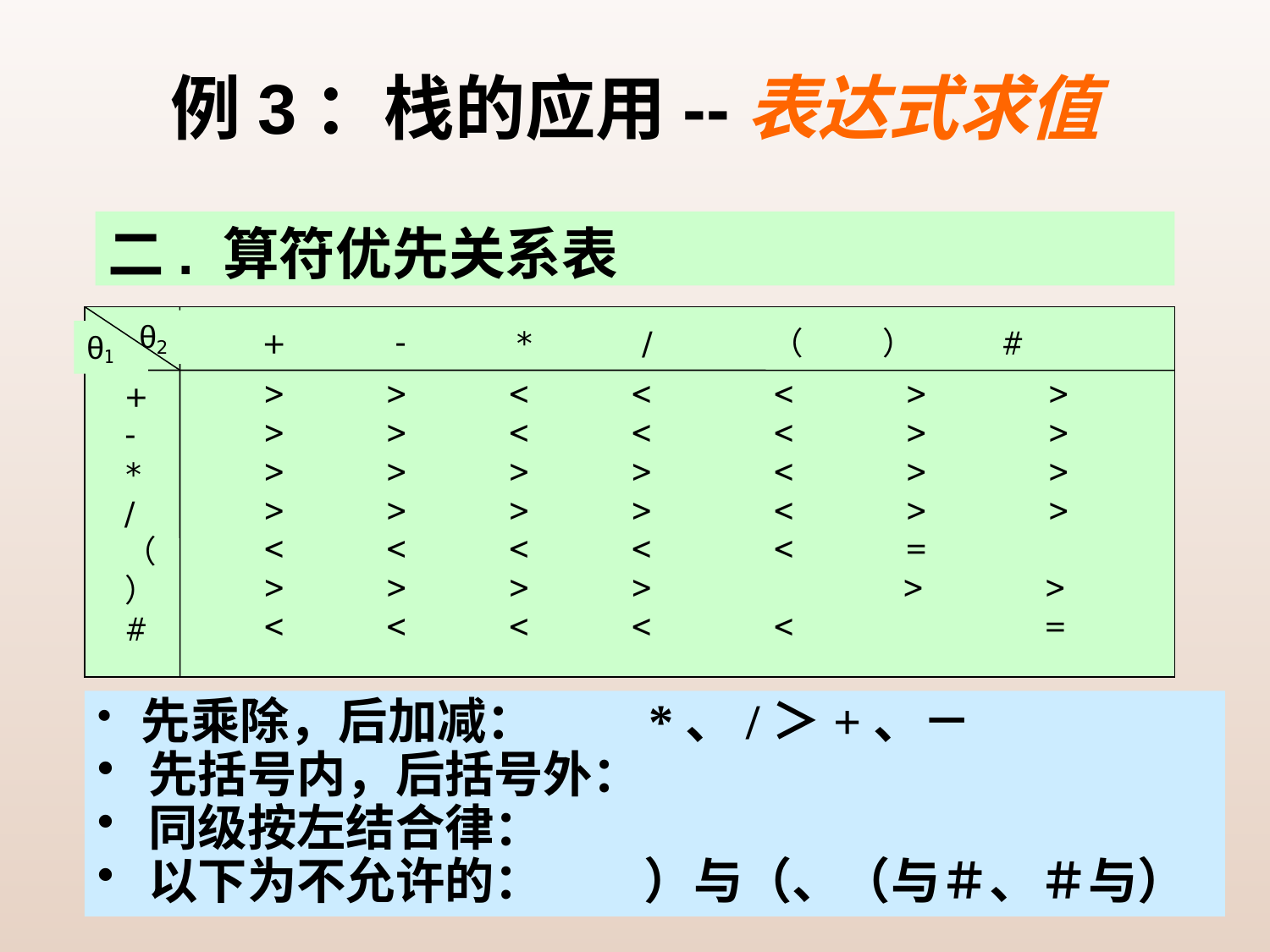

# 例3：栈的应用--表达式求值
二. 算符优先关系表

θ2
      +           -           *           /           （           ）           #
θ1

      >          >          <          <            <           >            >
      >          >          <          <            <           >            >
      >          >          >          >            <           >            >
      >          >          >          >            <           >            >
      <          <          <          <            <           =
      >          >          >          >                         >            >
      <          <          <          <            <                         =
+
-
*
/
（
）
#

  先乘除，后加减：         *、/＞+、－
  先括号内，后括号外：
  同级按左结合律：
  以下为不允许的：         ）与（、（与＃、＃与）